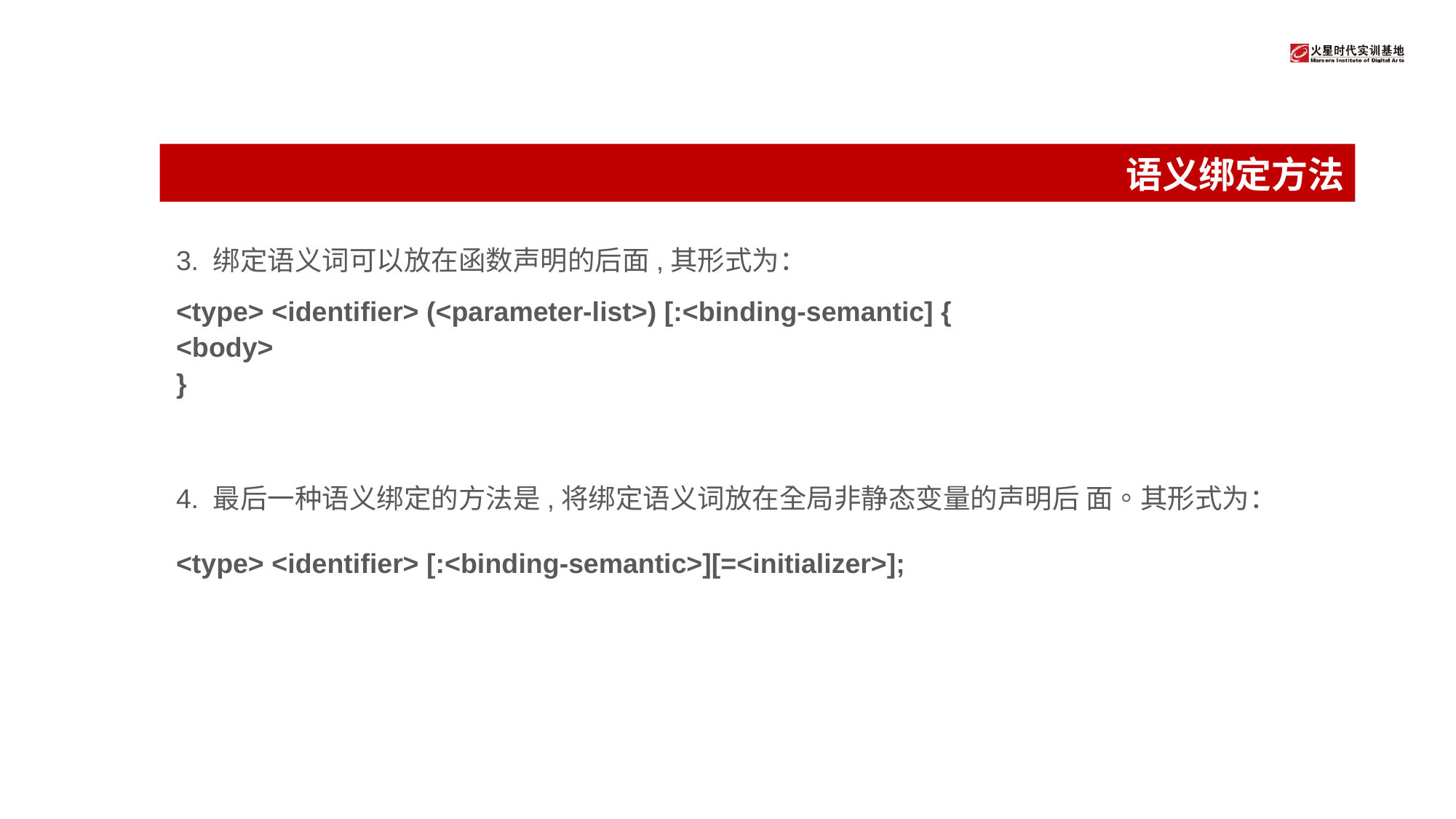

# 语义绑定方法
3. 绑定语义词可以放在函数声明的后面,其形式为：
<type> <identifier> (<parameter-list>) [:<binding-semantic] {
<body>
}

4. 最后一种语义绑定的方法是,将绑定语义词放在全局非静态变量的声明后 面。其形式为：
<type> <identifier> [:<binding-semantic>][=<initializer>];